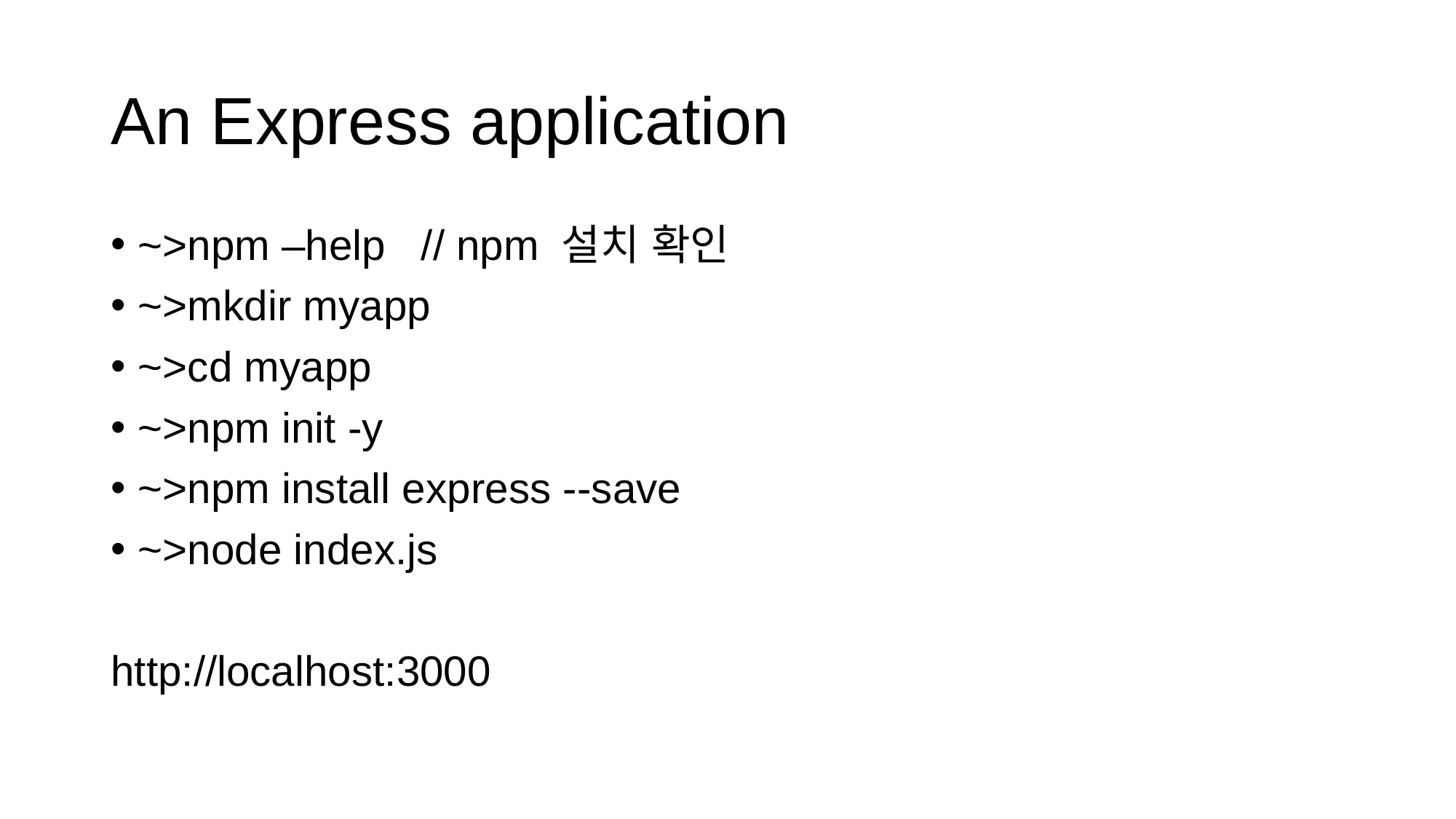

# An Express application
~>npm –help   // npm 설치 확인
~>mkdir myapp
~>cd myapp
~>npm init -y
~>npm install express --save
~>node index.js

http://localhost:3000